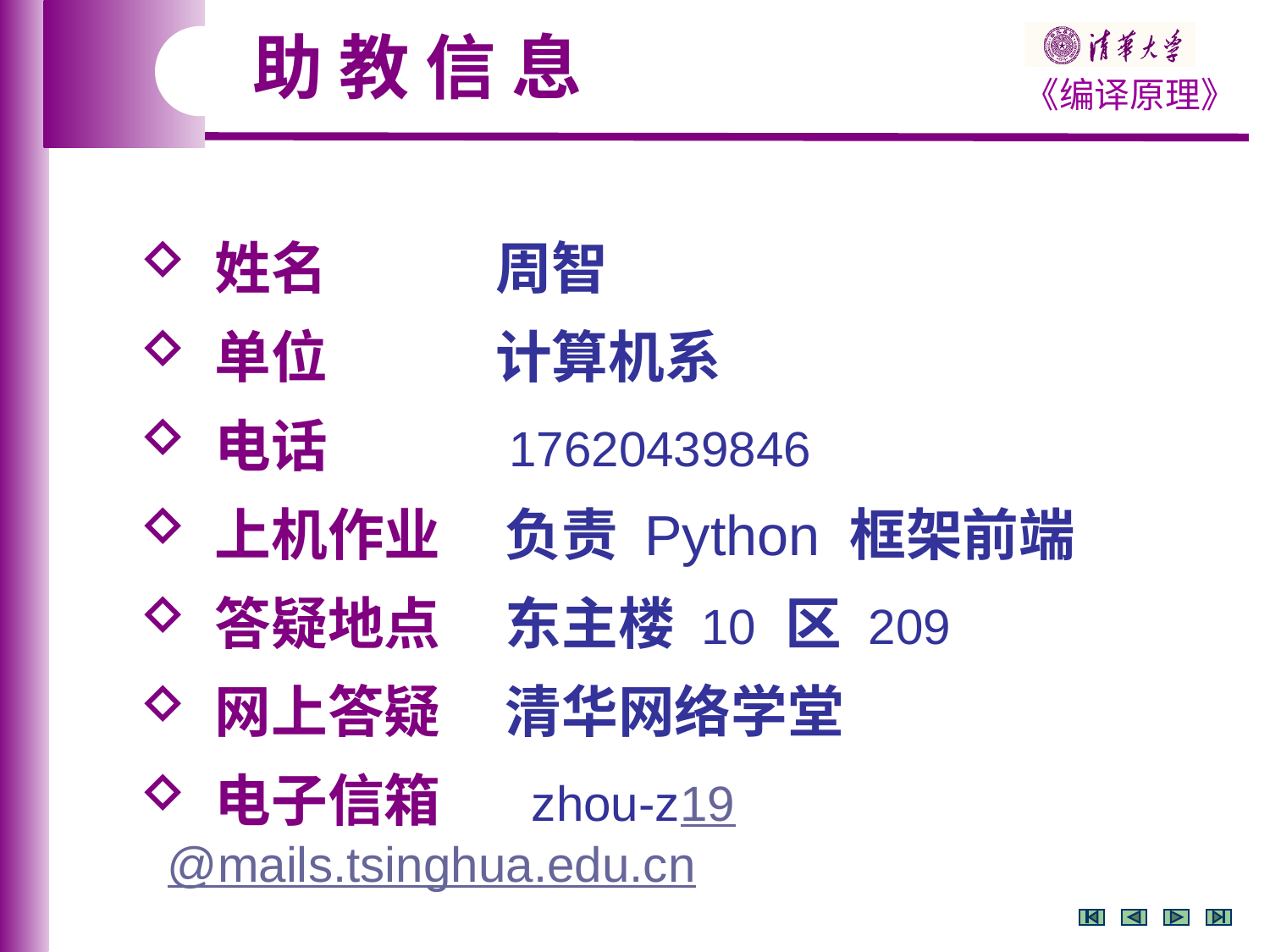

助 教 信 息
 姓名             周智

 单位             计算机系

 电话             17620439846

 上机作业     负责 Python 框架前端

 答疑地点     东主楼 10 区 209

 网上答疑     清华网络学堂

 电子信箱      zhou-z19@mails.tsinghua.edu.cn